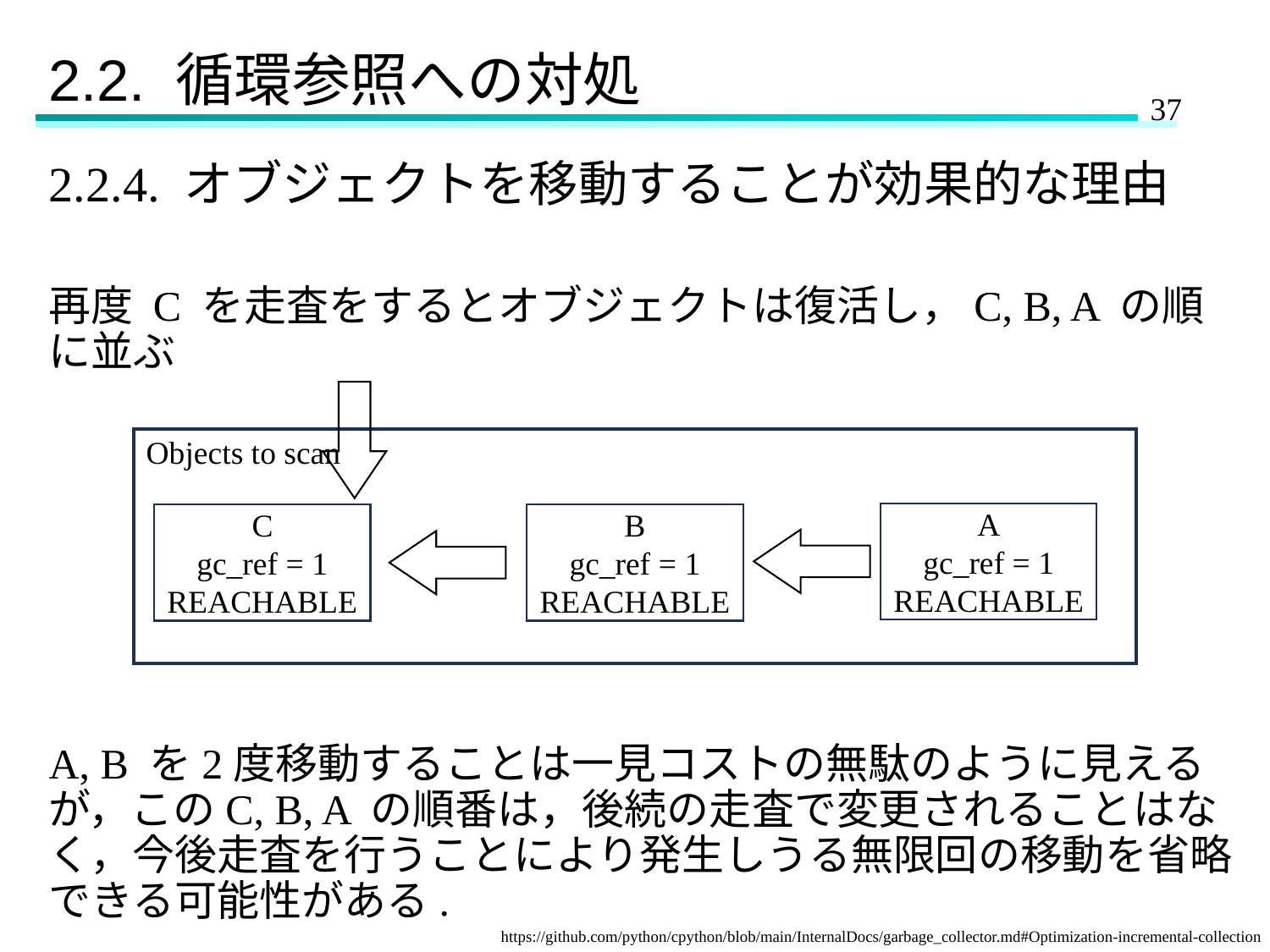

# 2.2. 循環参照への対処
2.2.4. オブジェクトを移動することが効果的な理由

再度 C を走査をするとオブジェクトは復活し，C, B, A の順に並ぶ

A, B を2度移動することは一見コストの無駄のように見えるが，このC, B, A の順番は，後続の走査で変更されることはなく，今後走査を行うことにより発生しうる無限回の移動を省略できる可能性がある.

Objects to scan

A
gc_ref = 1
REACHABLE
C
gc_ref = 1
REACHABLE

B
gc_ref = 1
REACHABLE
https://github.com/python/cpython/blob/main/InternalDocs/garbage_collector.md#Optimization-incremental-collection